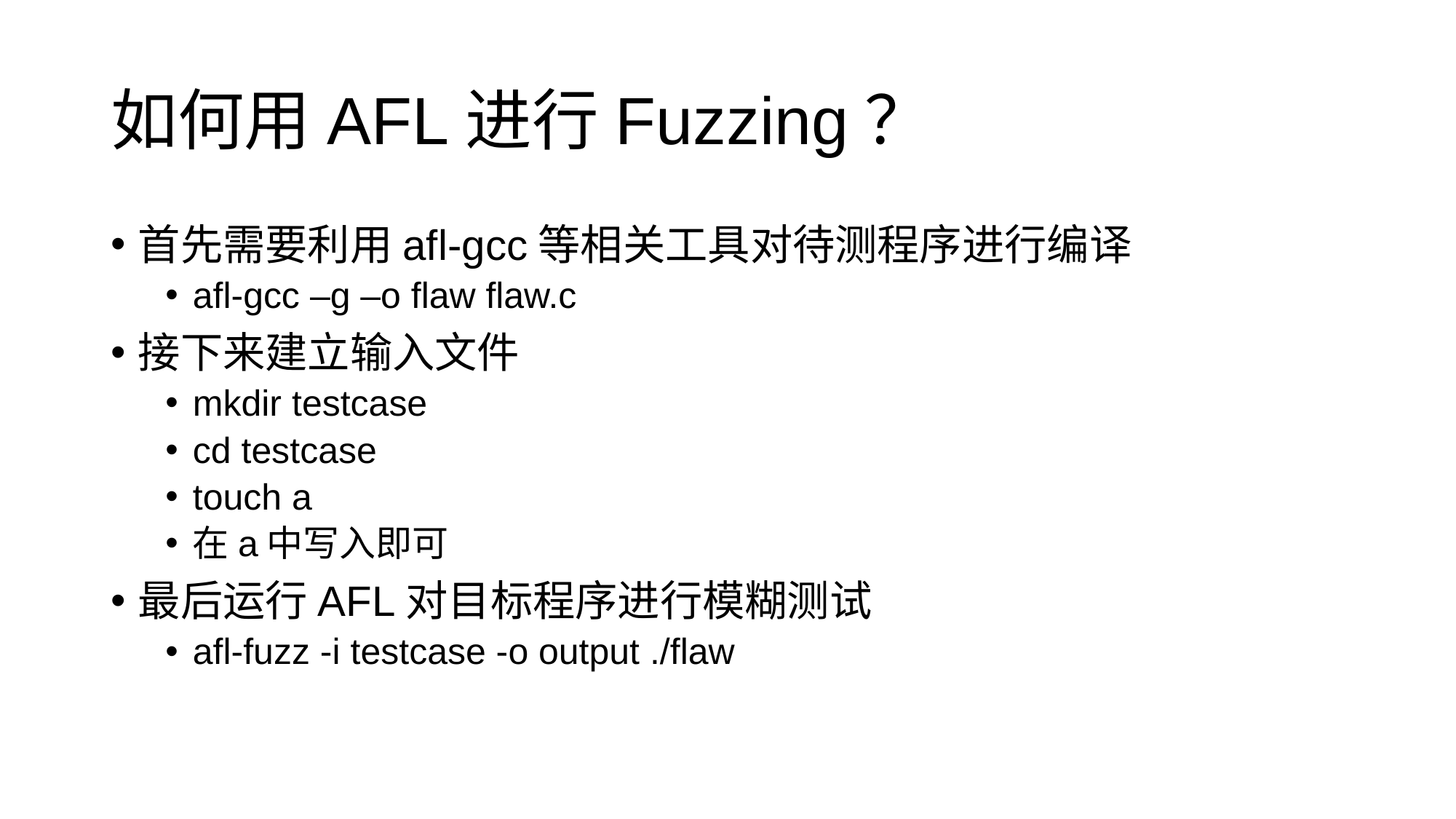

# 如何用AFL进行Fuzzing？
首先需要利用afl-gcc等相关工具对待测程序进行编译
afl-gcc –g –o flaw flaw.c
接下来建立输入文件
mkdir testcase
cd testcase
touch a
在a中写入即可
最后运行AFL对目标程序进行模糊测试
afl-fuzz -i testcase -o output ./flaw